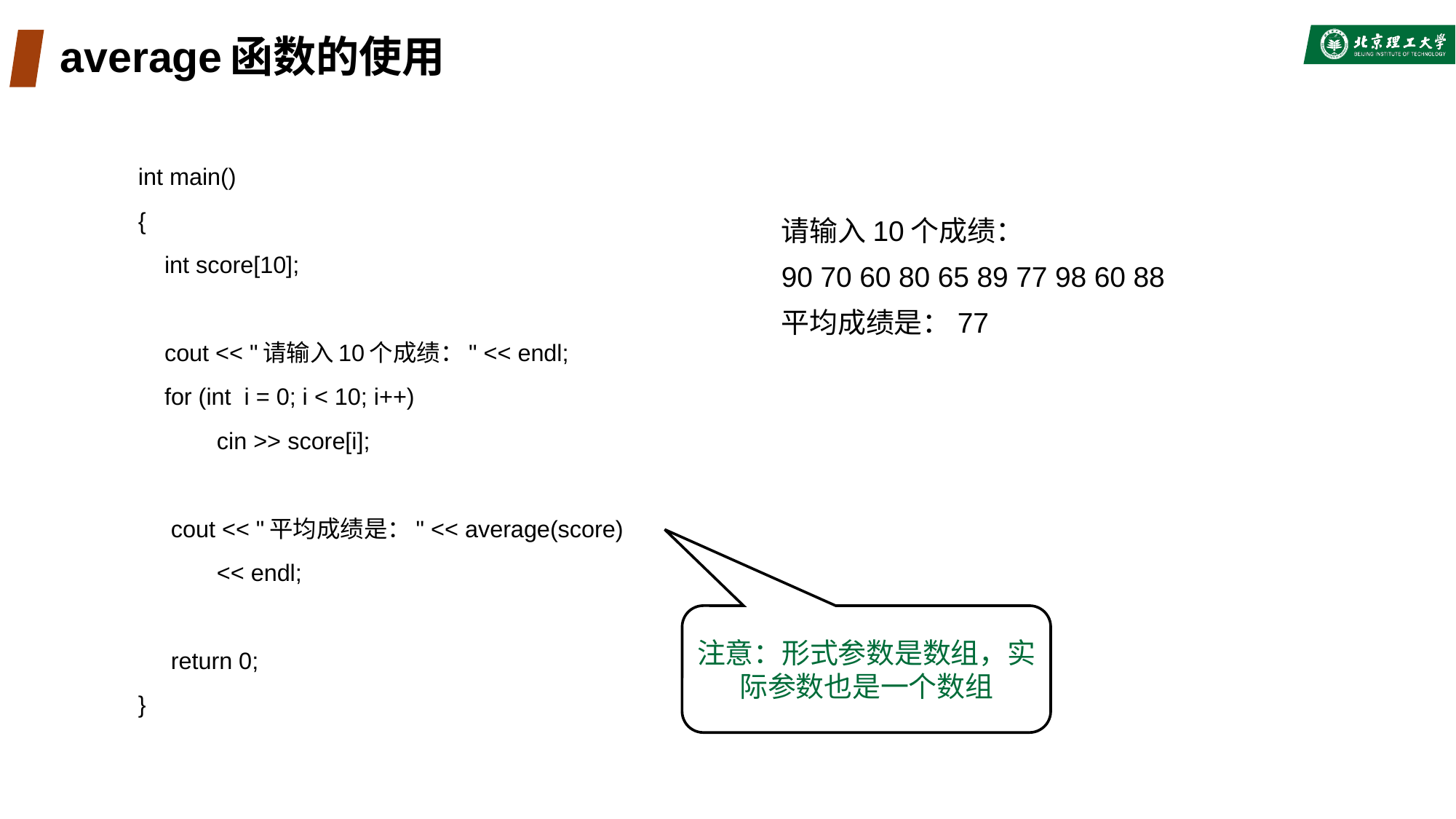

# average函数的使用
int main()
{
    int score[10];

    cout << "请输入10个成绩：" << endl;
    for (int  i = 0; i < 10; i++)
            cin >> score[i];

     cout << "平均成绩是：" << average(score)
            << endl;

     return 0;
}
请输入10个成绩：
90 70 60 80 65 89 77 98 60 88
平均成绩是：77
注意：形式参数是数组，实际参数也是一个数组